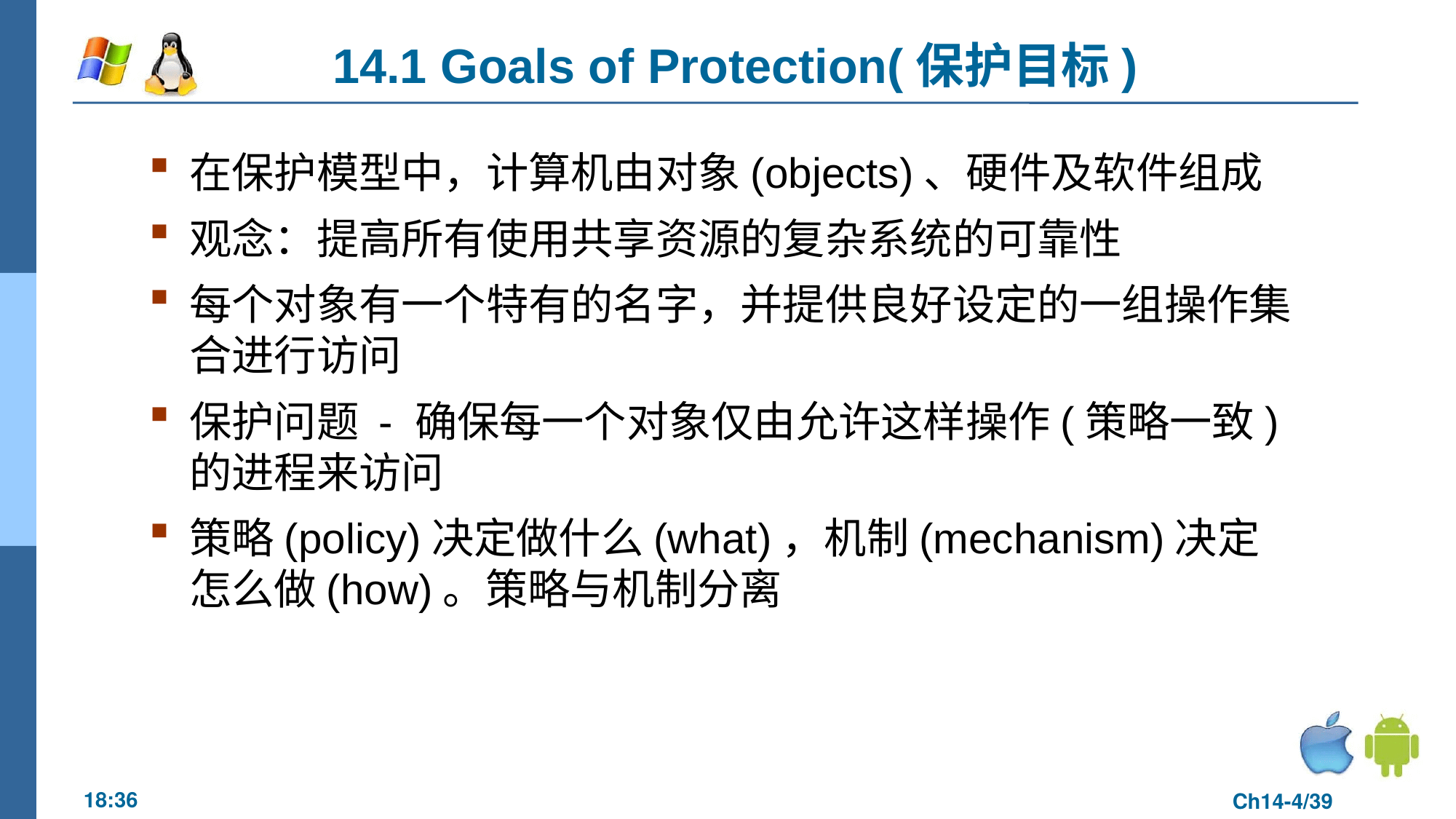

# 14.1 Goals of Protection(保护目标)
在保护模型中，计算机由对象(objects)、硬件及软件组成
观念：提高所有使用共享资源的复杂系统的可靠性
每个对象有一个特有的名字，并提供良好设定的一组操作集合进行访问
保护问题 - 确保每一个对象仅由允许这样操作(策略一致)的进程来访问
策略(policy)决定做什么(what)，机制(mechanism)决定怎么做(how)。策略与机制分离